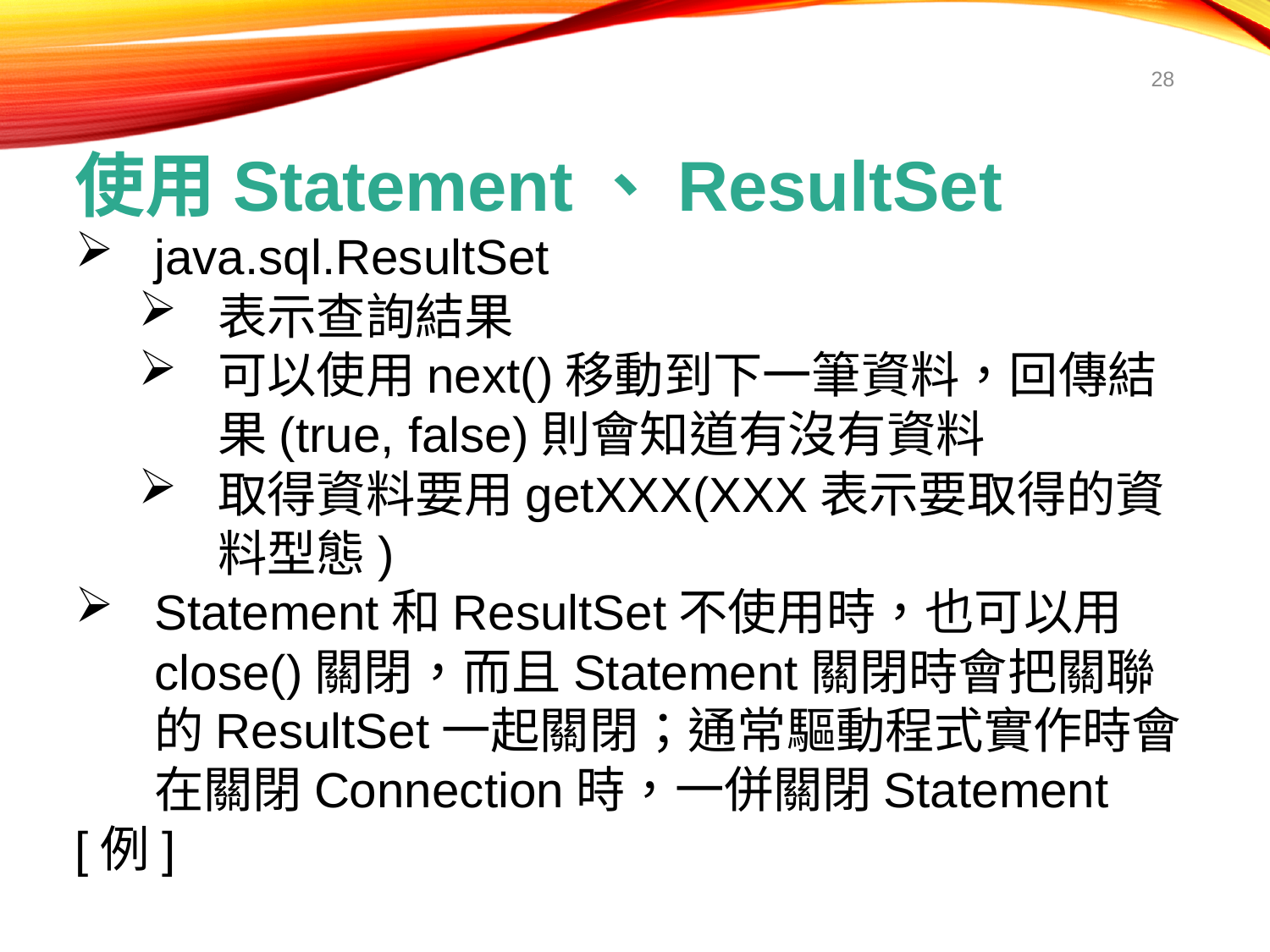

28
使用Statement、ResultSet
java.sql.ResultSet
表示查詢結果
可以使用next()移動到下一筆資料，回傳結果(true, false)則會知道有沒有資料
取得資料要用getXXX(XXX表示要取得的資料型態)
Statement和ResultSet不使用時，也可以用close()關閉，而且Statement關閉時會把關聯的ResultSet一起關閉；通常驅動程式實作時會在關閉Connection時，一併關閉Statement
[例]